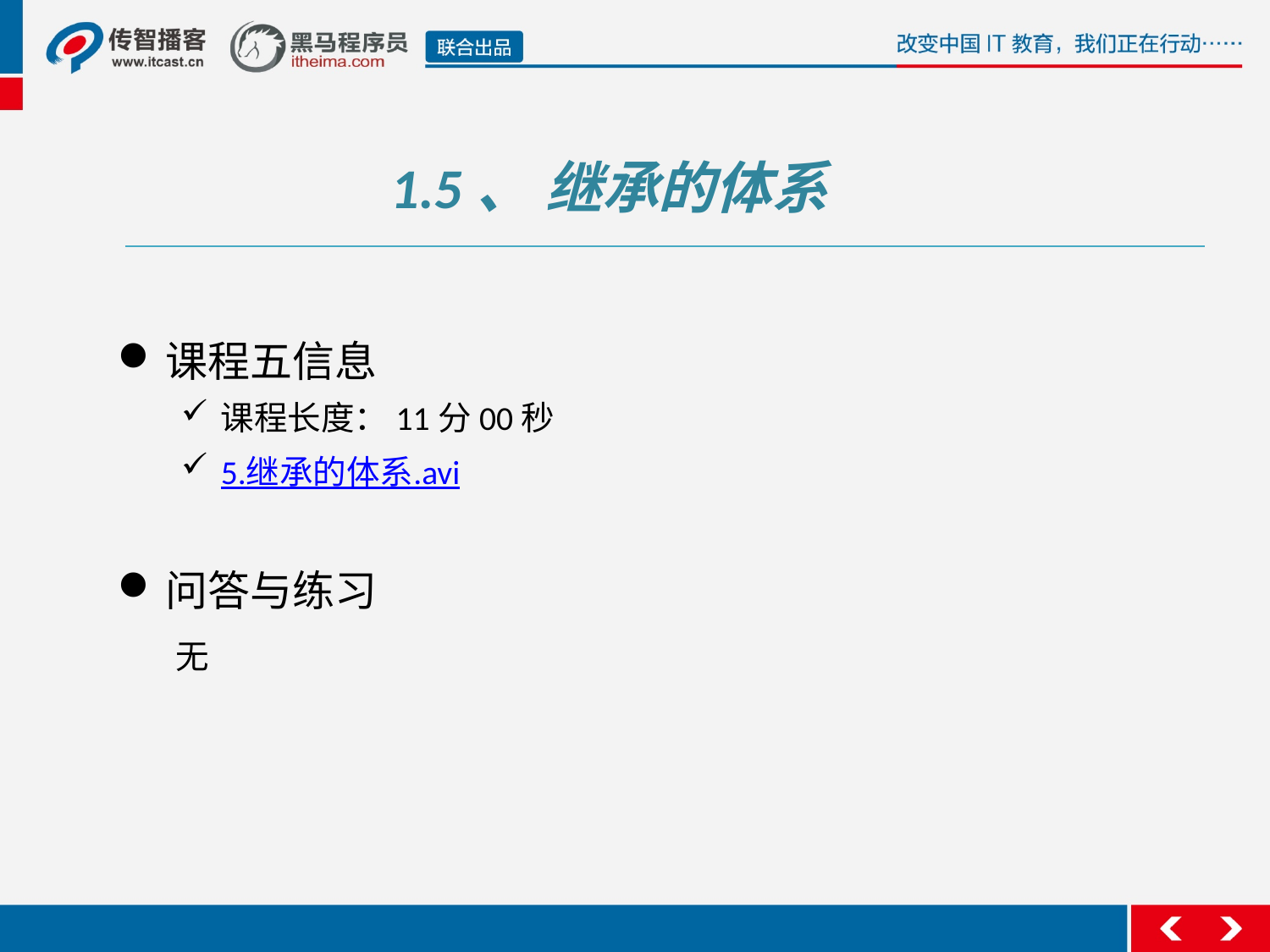

1.5、 继承的体系

课程五信息
课程长度：11分00秒
5.继承的体系.avi

问答与练习
     无